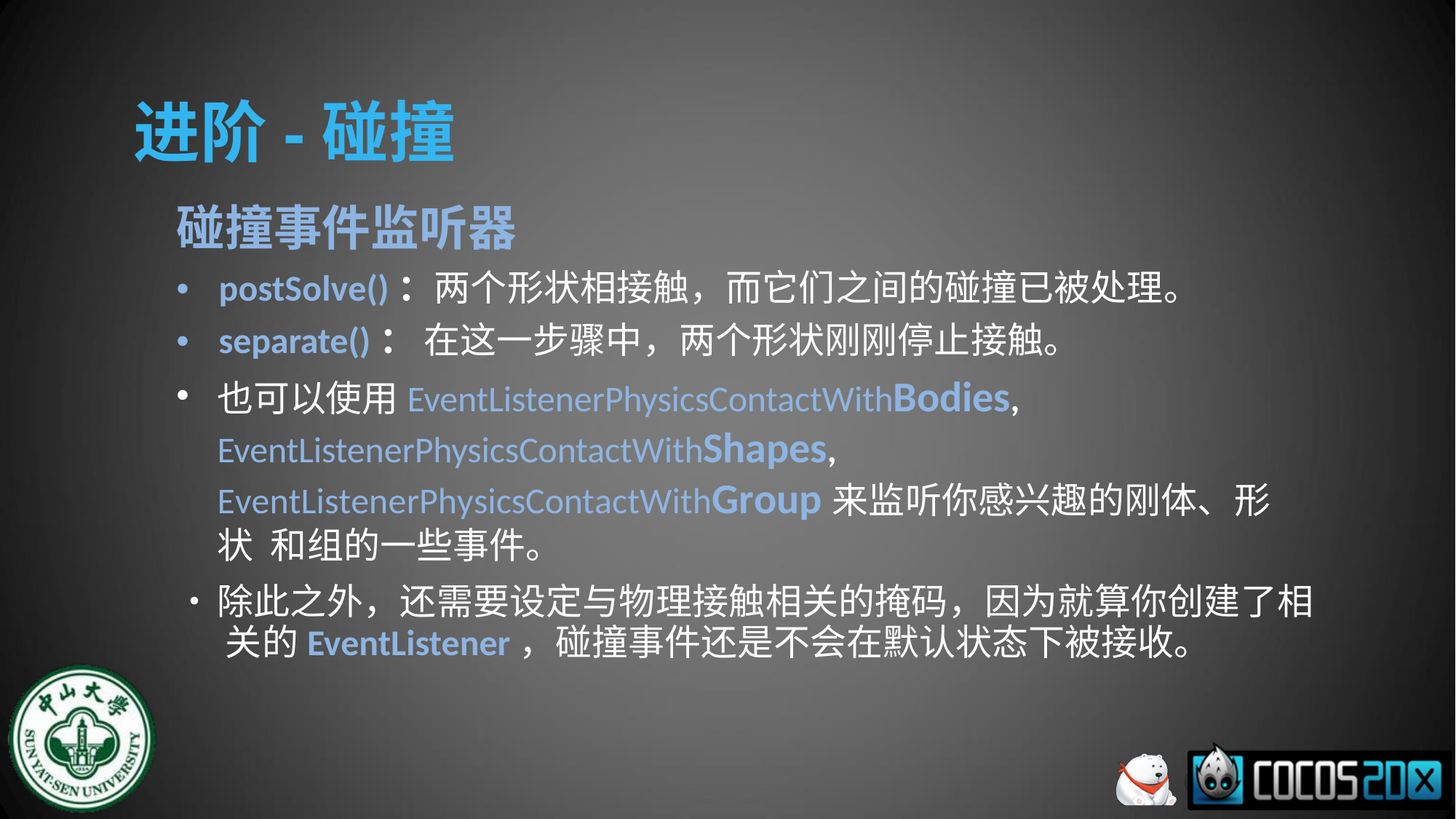

# 进阶-碰撞
碰撞事件监听器
•	postSolve()：两个形状相接触，而它们之间的碰撞已被处理。
•	separate()： 在这一步骤中，两个形状刚刚停止接触。
也可以使用EventListenerPhysicsContactWithBodies,  EventListenerPhysicsContactWithShapes,  EventListenerPhysicsContactWithGroup来监听你感兴趣的刚体、形状  和组的一些事件。
•	除此之外，还需要设定与物理接触相关的掩码，因为就算你创建了相  关的EventListener，碰撞事件还是不会在默认状态下被接收。